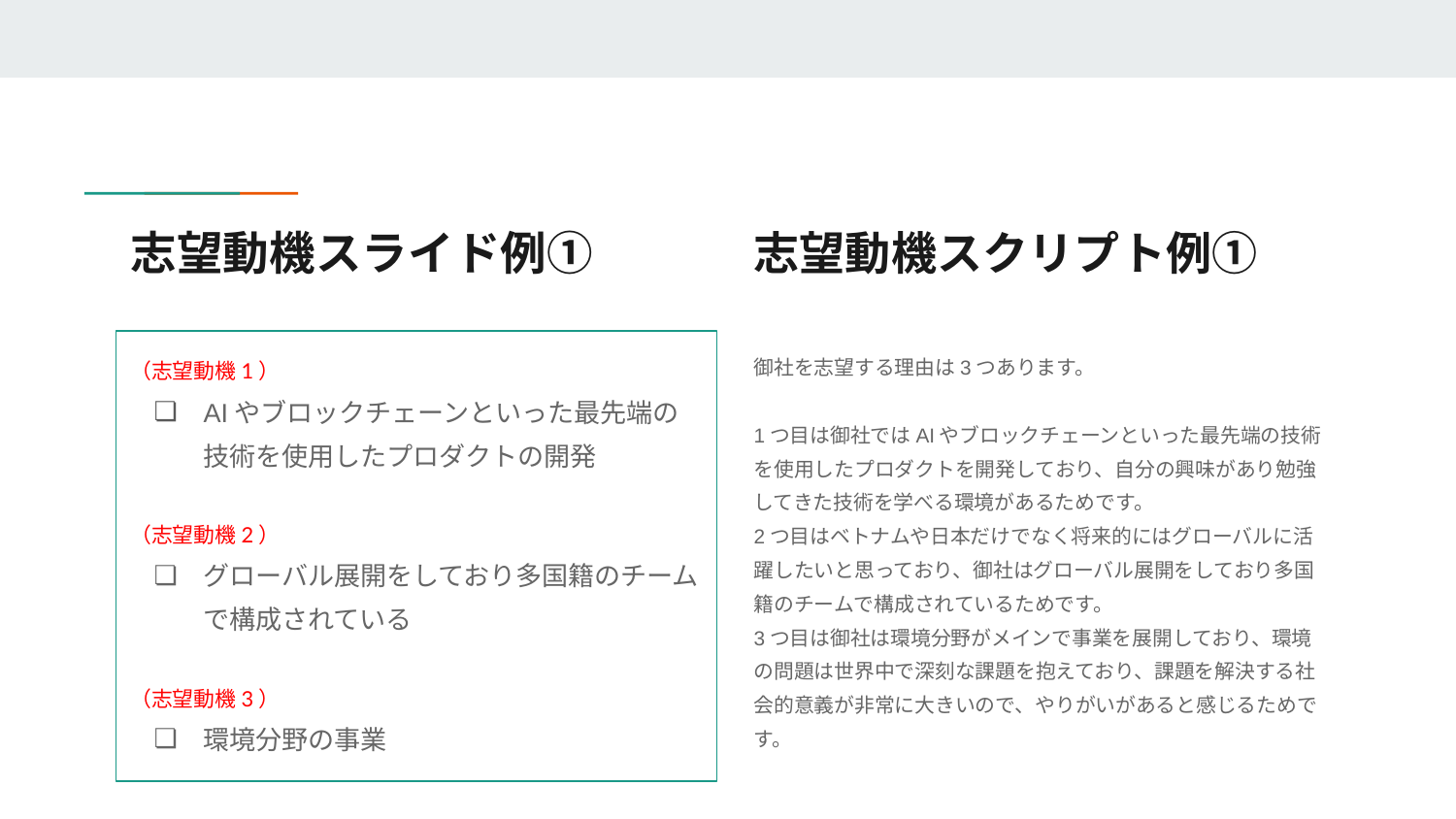

# 志望動機スライド例①
志望動機スクリプト例①
（志望動機1）
AIやブロックチェーンといった最先端の技術を使用したプロダクトの開発

（志望動機2）
グローバル展開をしており多国籍のチームで構成されている

（志望動機3）
環境分野の事業

御社を志望する理由は3つあります。

1つ目は御社ではAIやブロックチェーンといった最先端の技術を使用したプロダクトを開発しており、自分の興味があり勉強してきた技術を学べる環境があるためです。
2つ目はベトナムや日本だけでなく将来的にはグローバルに活躍したいと思っており、御社はグローバル展開をしており多国籍のチームで構成されているためです。
3つ目は御社は環境分野がメインで事業を展開しており、環境の問題は世界中で深刻な課題を抱えており、課題を解決する社会的意義が非常に大きいので、やりがいがあると感じるためです。